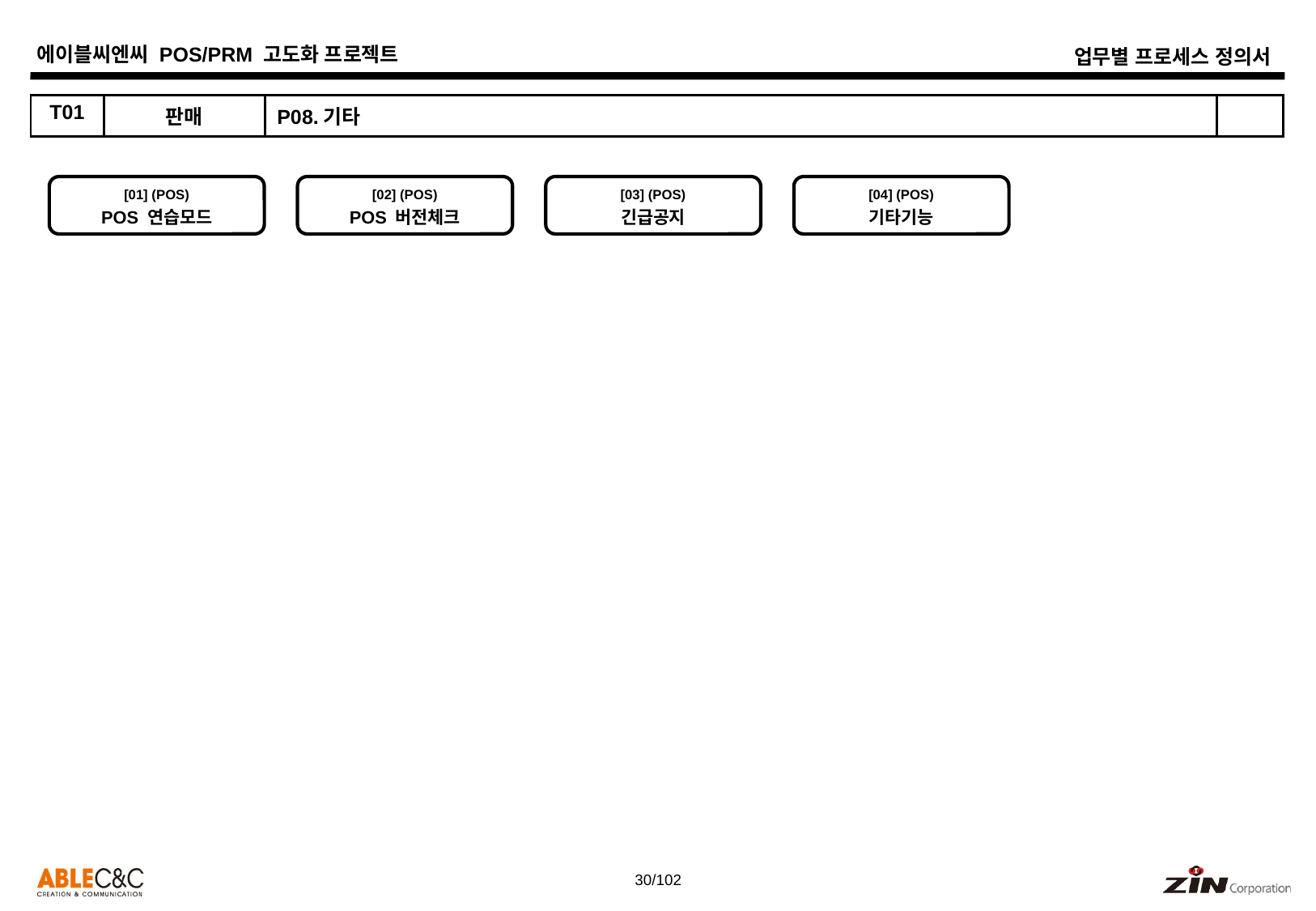

| T01 | 판매 | P08.기타 |  |
| --- | --- | --- | --- |
[01] (POS)
POS 연습모드
[02] (POS)
POS 버전체크
[03] (POS)
긴급공지
[04] (POS)
기타기능